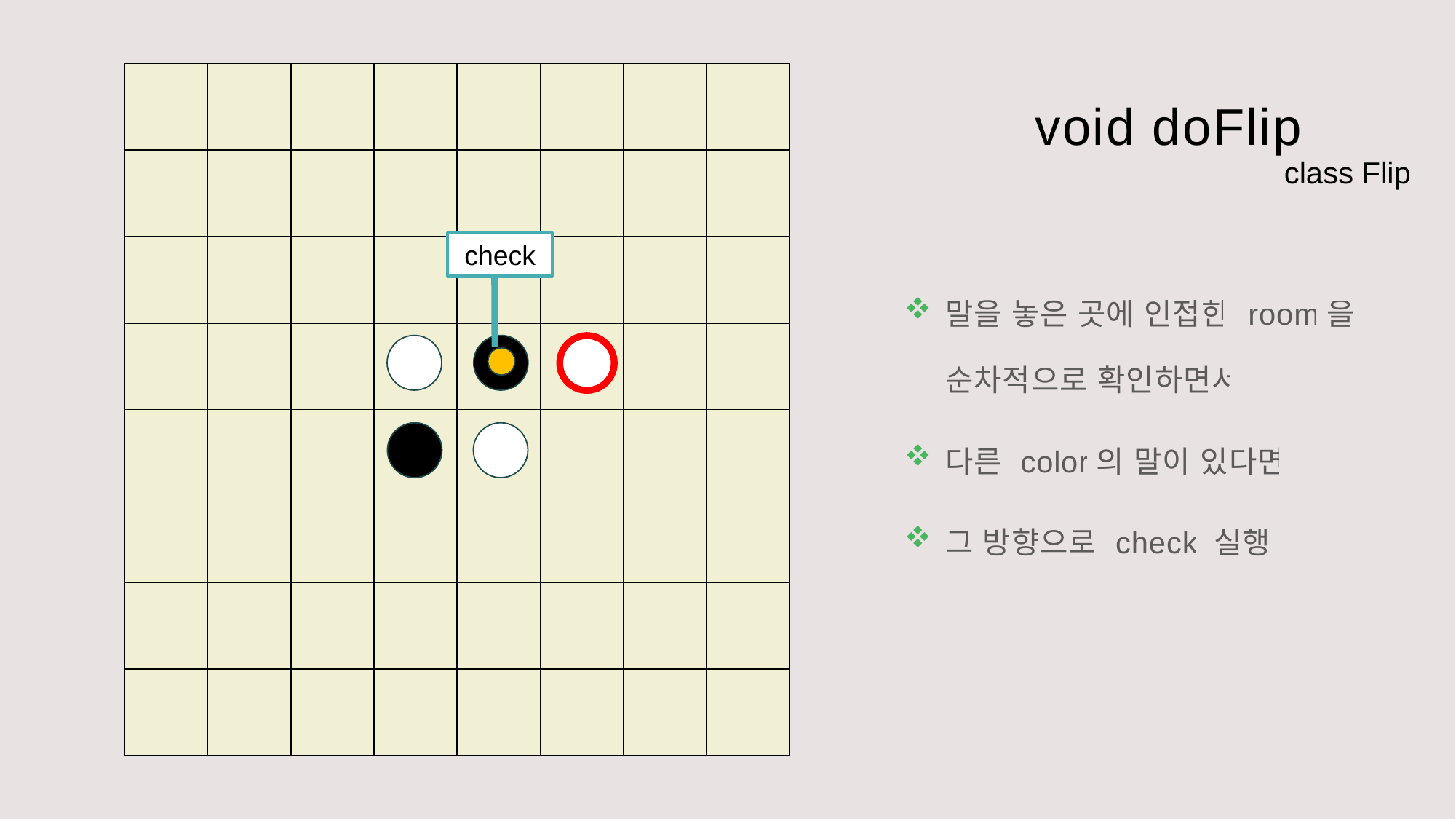

void doFlip
class Flip
|  |  |  |  |  |  |  |  |
| --- | --- | --- | --- | --- | --- | --- | --- |
|  |  |  |  |  |  |  |  |
|  |  |  |  |  |  |  |  |
|  |  |  |  |  |  |  |  |
|  |  |  |  |  |  |  |  |
|  |  |  |  |  |  |  |  |
|  |  |  |  |  |  |  |  |
|  |  |  |  |  |  |  |  |
check
말을 놓은 곳에 인접한 room을 순차적으로 확인하면서
다른 color의 말이 있다면
그 방향으로 check 실행